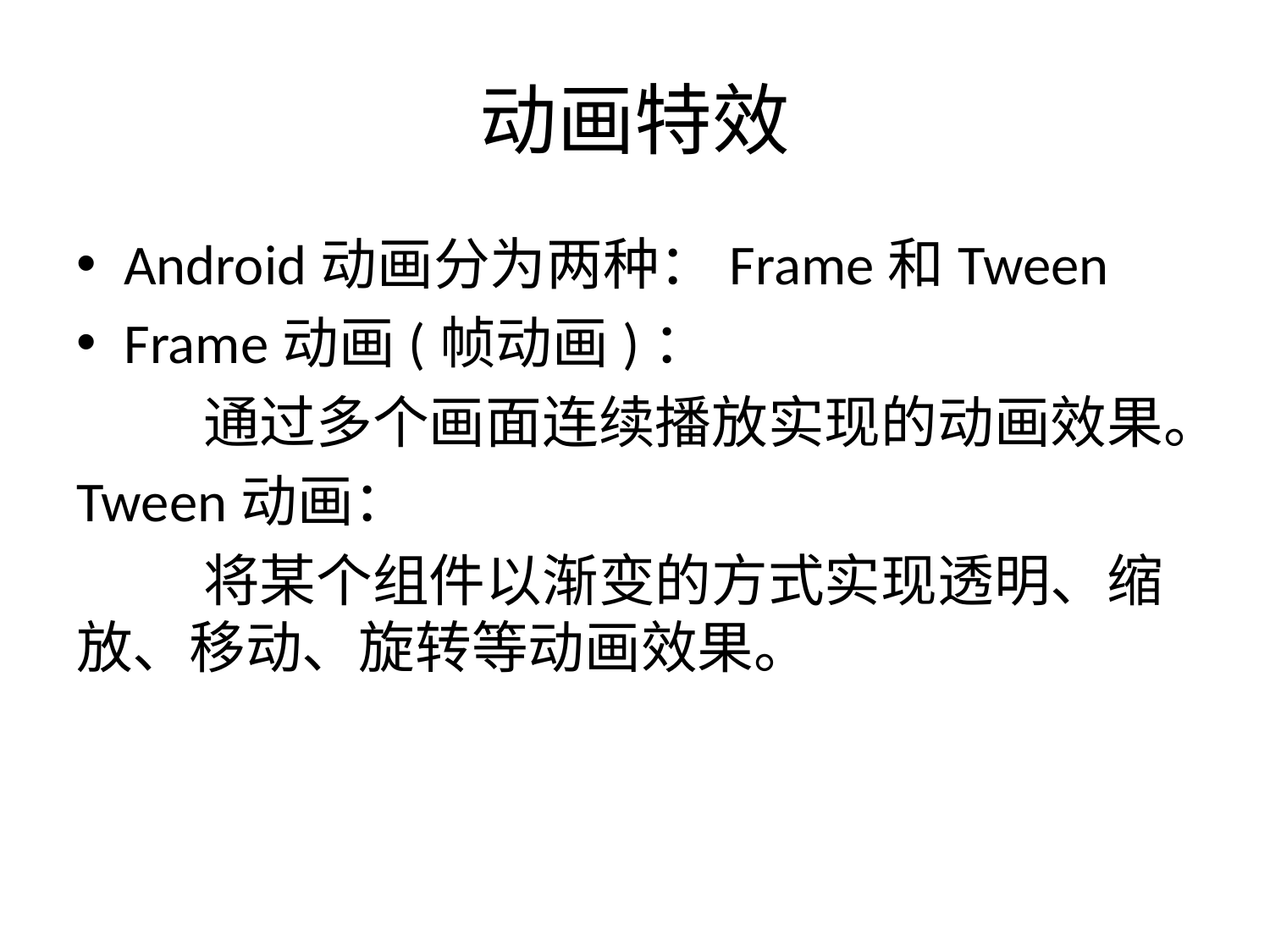

# 动画特效
Android动画分为两种：Frame和Tween
Frame动画(帧动画)：
	通过多个画面连续播放实现的动画效果。
Tween动画：
	将某个组件以渐变的方式实现透明、缩放、移动、旋转等动画效果。